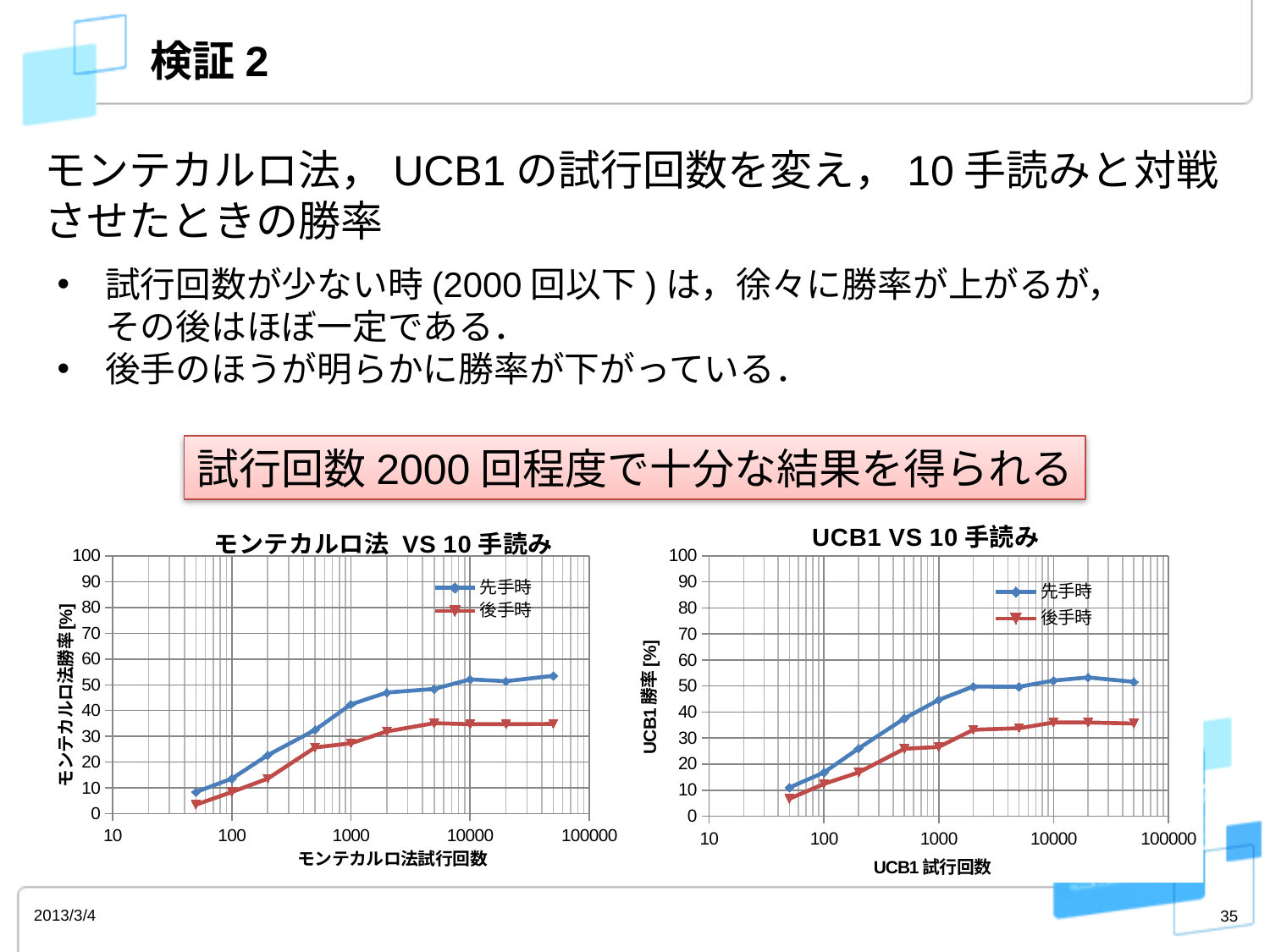

# 検証2
モンテカルロ法，UCB1の試行回数を変え，10手読みと対戦させたときの勝率
試行回数が少ない時(2000回以下)は，徐々に勝率が上がるが，その後はほぼ一定である．
後手のほうが明らかに勝率が下がっている．
試行回数2000回程度で十分な結果を得られる

### Chart: モンテカルロ法 VS 10手読み

| Category | 先手時 | 後手時 |
|---|---|---|

### Chart: UCB1 VS 10手読み

| Category | 先手時 | 後手時 |
|---|---|---|
2013/3/4
35